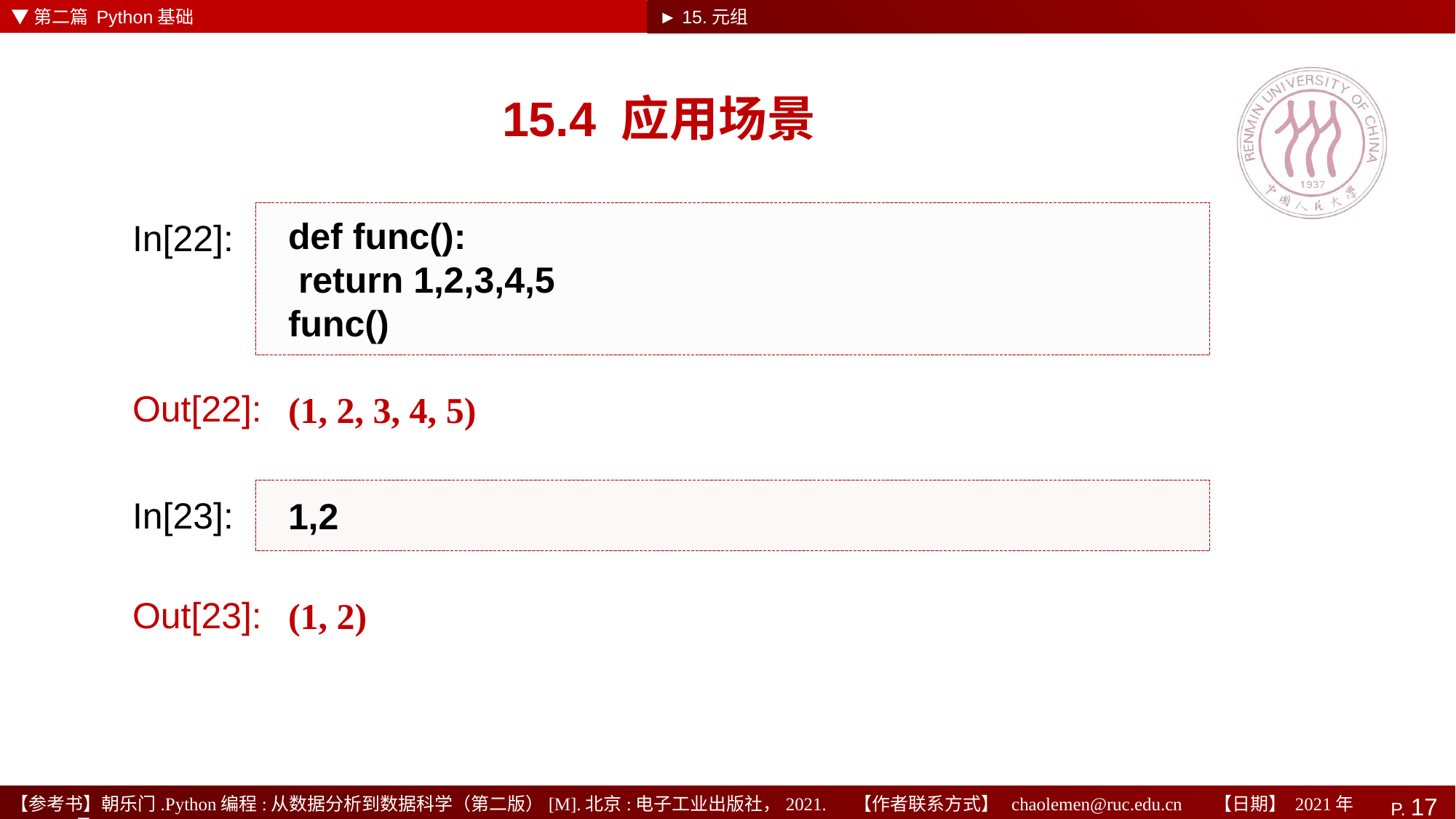

▼第二篇 Python基础
► 15.元组
# 15.4 应用场景
def func():
 return 1,2,3,4,5
func()
In[22]:
(1, 2, 3, 4, 5)
Out[22]:
1,2
In[23]:
(1, 2)
Out[23]: